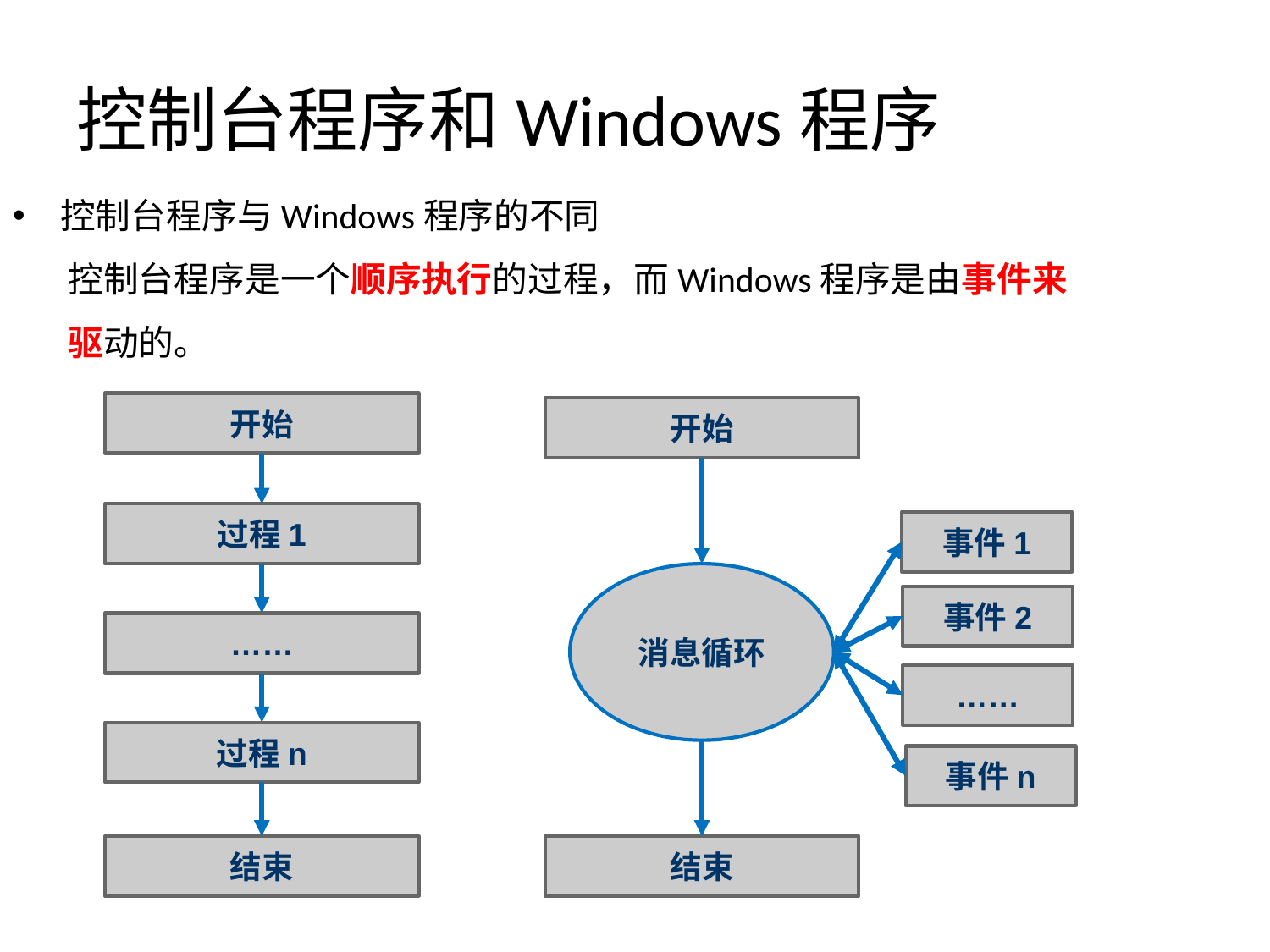

# 控制台程序和Windows程序
控制台程序与Windows程序的不同
控制台程序是一个顺序执行的过程，而Windows程序是由事件来驱动的。
开始
开始
过程1
事件1
消息循环
事件2
……
……
过程n
事件n
结束
结束
13